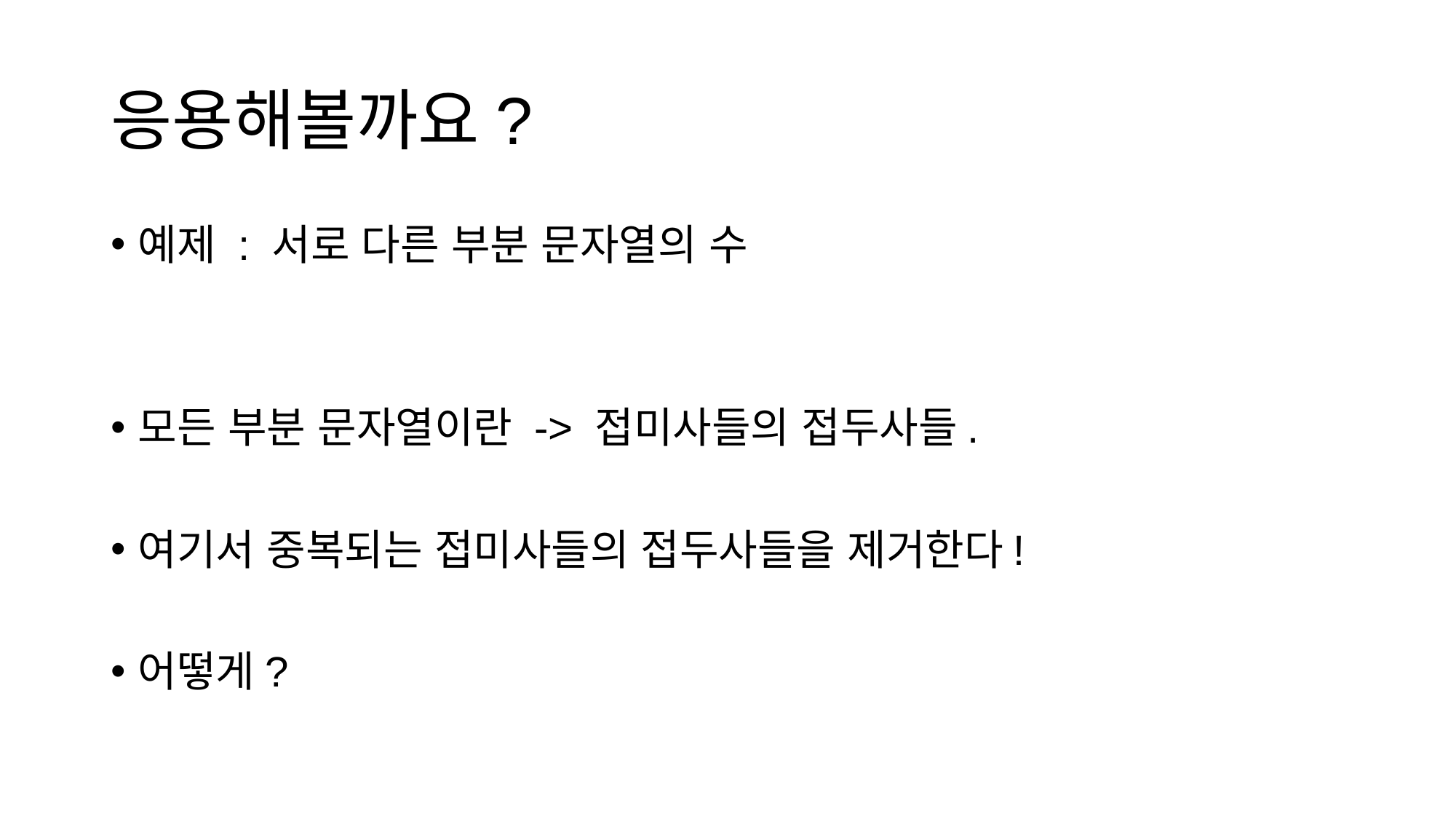

# 응용해볼까요?
예제 : 서로 다른 부분 문자열의 수

모든 부분 문자열이란 -> 접미사들의 접두사들.

여기서 중복되는 접미사들의 접두사들을 제거한다!

어떻게?